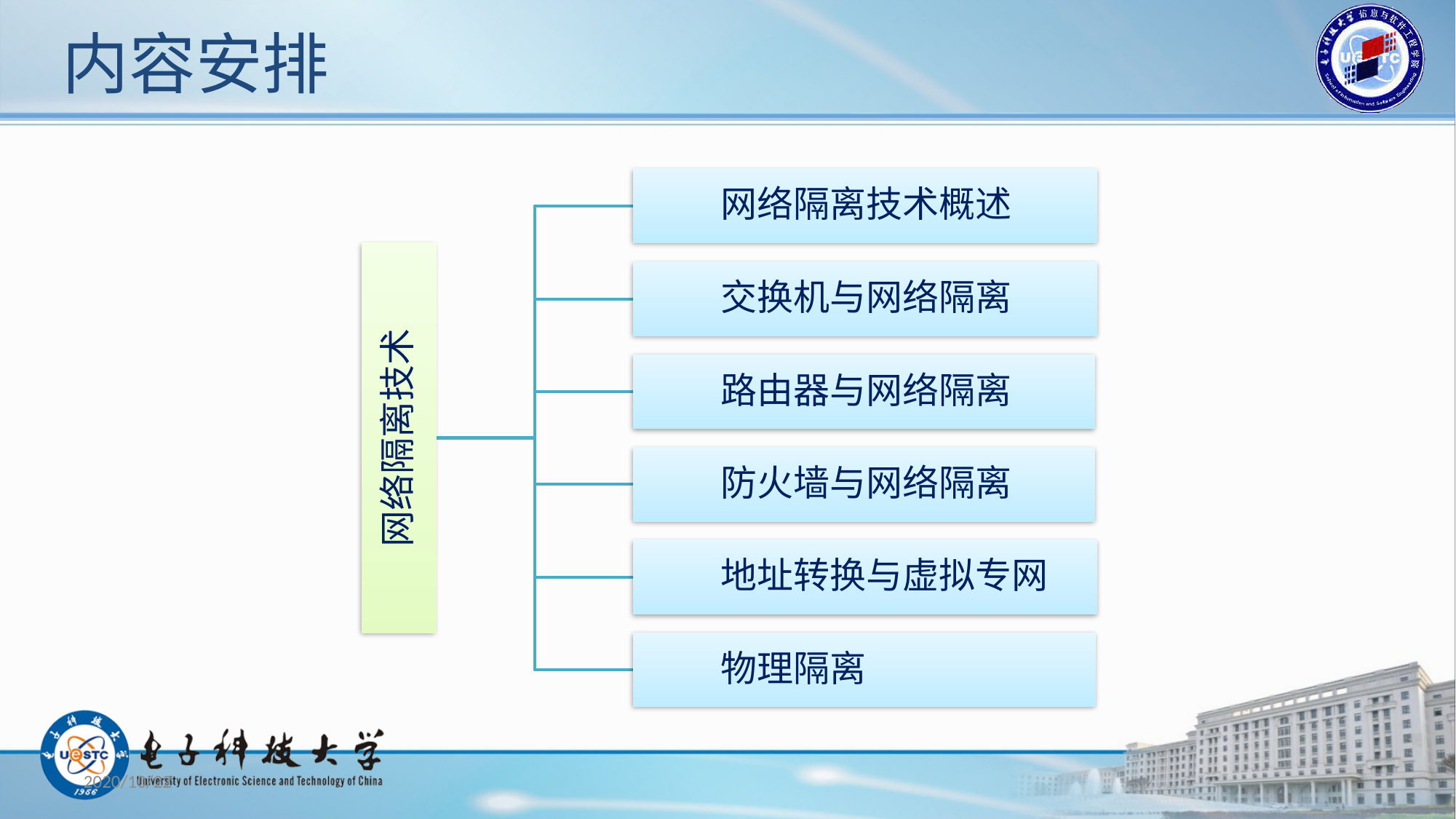

# 内容安排

网络隔离技术
网络隔离技术概述
交换机与网络隔离
路由器与网络隔离
防火墙与网络隔离
地址转换与虚拟专网
物理隔离
2020/10/22